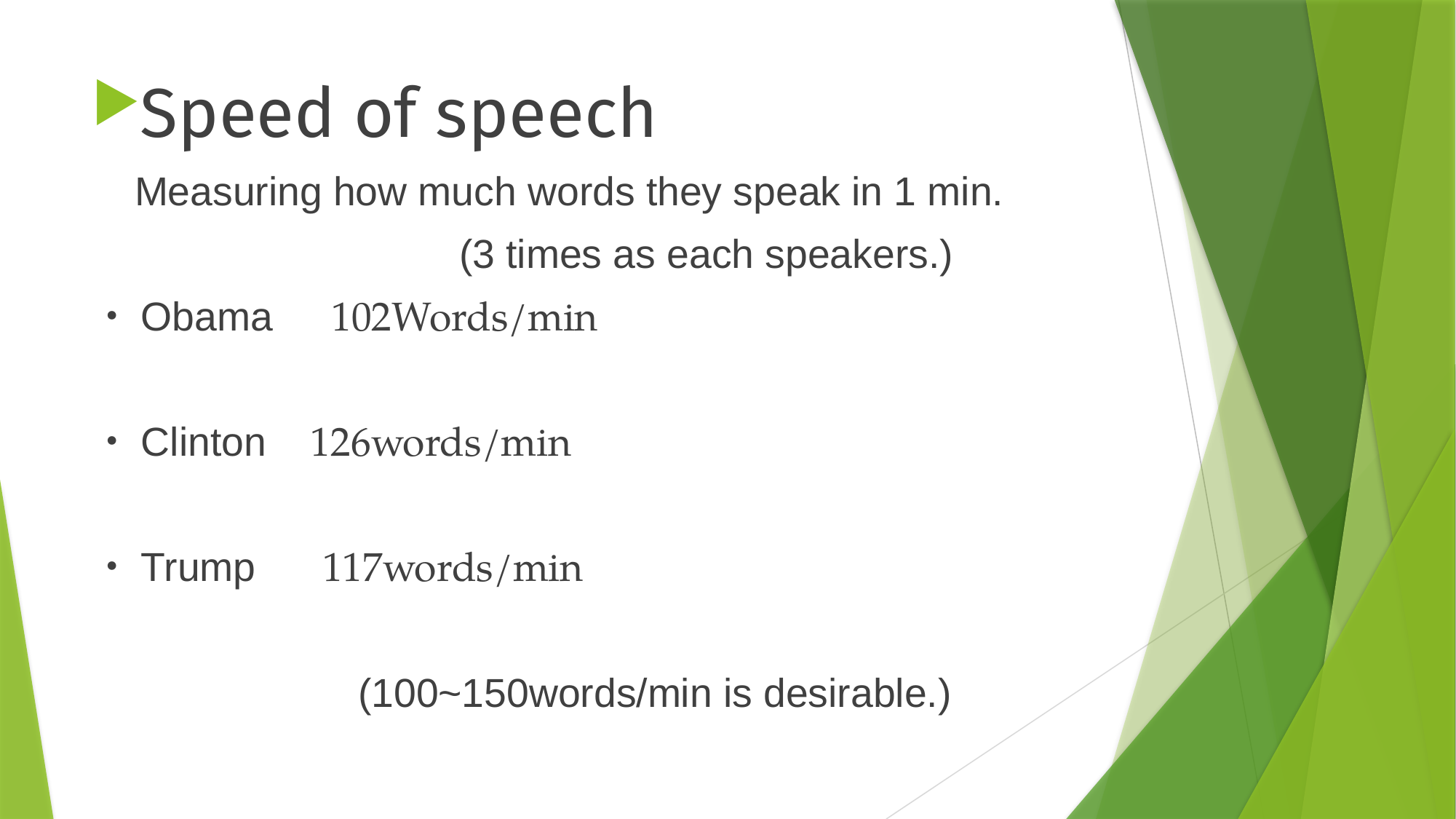

Speed of speech
    Measuring how much words they speak in 1 min.
                                 　 (3 times as each speakers.)
・Obama　102Words/min

・Clinton    126words/min

・Trump      117words/min

                        (100~150words/min is desirable.)